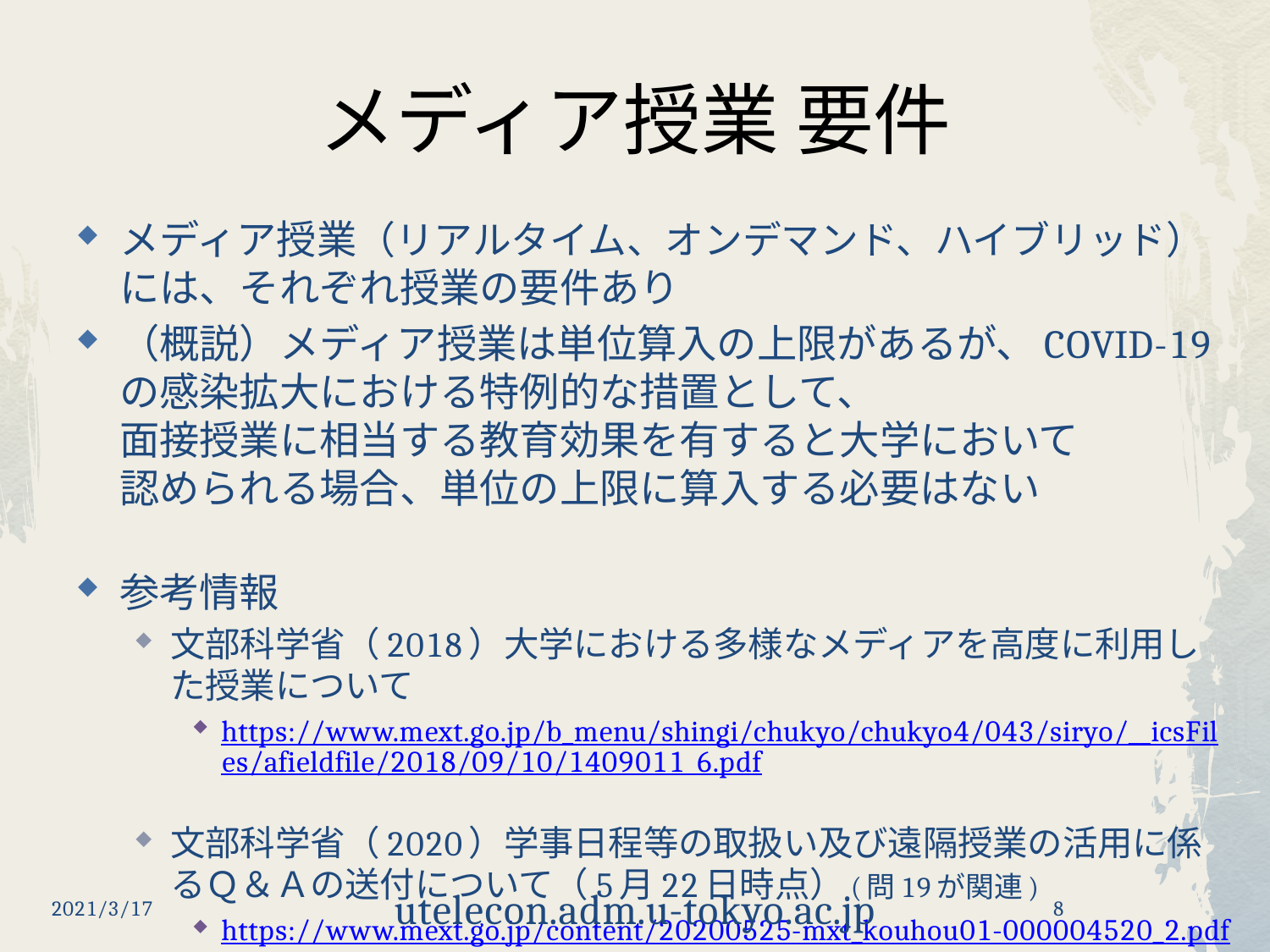

# メディア授業 要件
メディア授業（リアルタイム、オンデマンド、ハイブリッド）には、それぞれ授業の要件あり
（概説）メディア授業は単位算入の上限があるが、COVID-19 の感染拡大における特例的な措置として、
面接授業に相当する教育効果を有すると大学において
認められる場合、単位の上限に算入する必要はない

参考情報
文部科学省（2018）大学における多様なメディアを高度に利用した授業について
https://www.mext.go.jp/b_menu/shingi/chukyo/chukyo4/043/siryo/__icsFiles/afieldfile/2018/09/10/1409011_6.pdf
文部科学省（2020）学事日程等の取扱い及び遠隔授業の活用に係るＱ＆Ａの送付について（5月22日時点）(問19が関連)
https://www.mext.go.jp/content/20200525-mxt_kouhou01-000004520_2.pdf
2021/3/17
utelecon.adm.u-tokyo.ac.jp
8